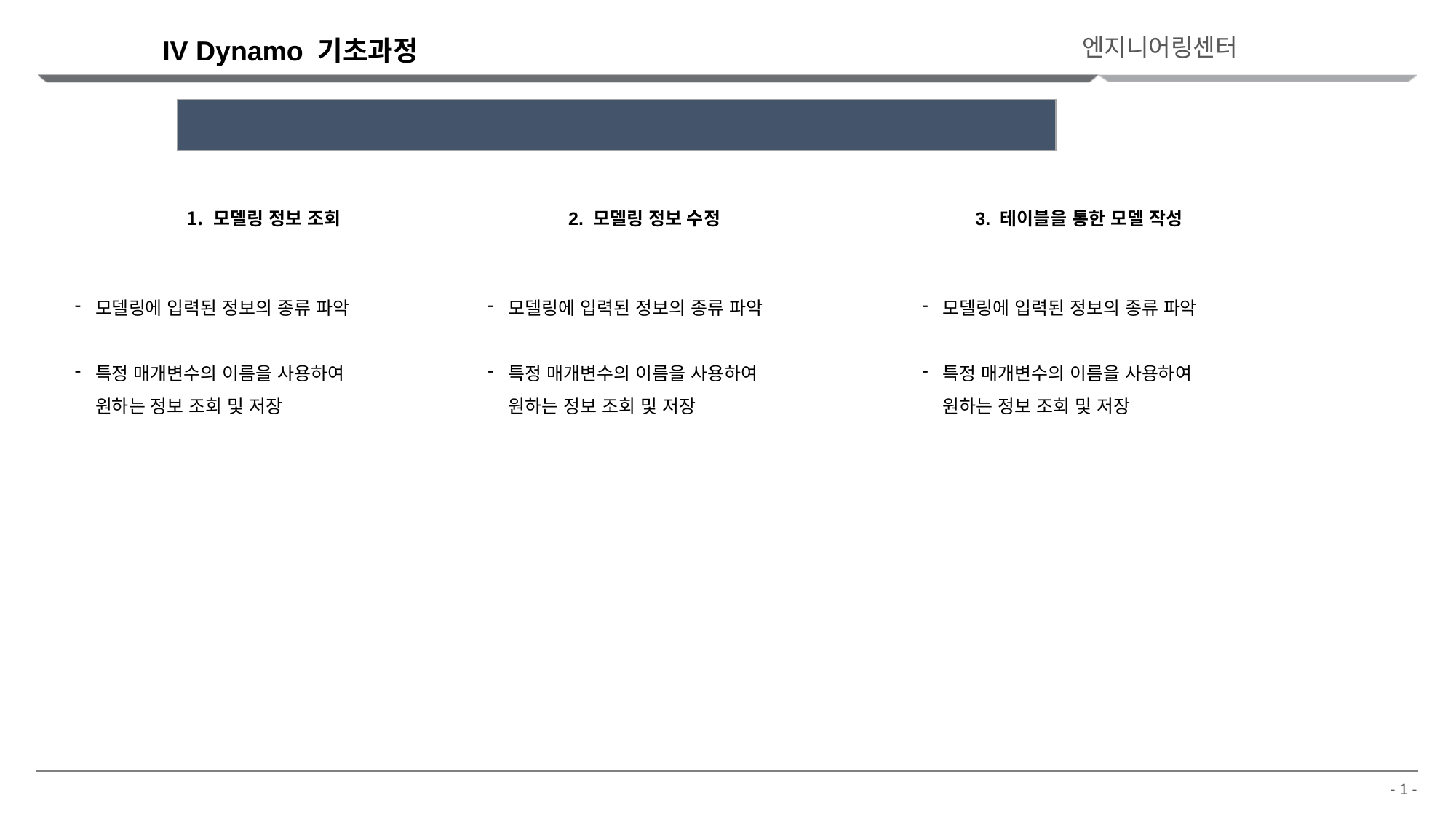

IV Dynamo 기초과정
엔지니어링센터
기초과정
모델링 정보 조회
2. 모델링 정보 수정
3. 테이블을 통한 모델 작성
모델링에 입력된 정보의 종류 파악

특정 매개변수의 이름을 사용하여 원하는 정보 조회 및 저장
모델링에 입력된 정보의 종류 파악

특정 매개변수의 이름을 사용하여 원하는 정보 조회 및 저장
모델링에 입력된 정보의 종류 파악

특정 매개변수의 이름을 사용하여 원하는 정보 조회 및 저장